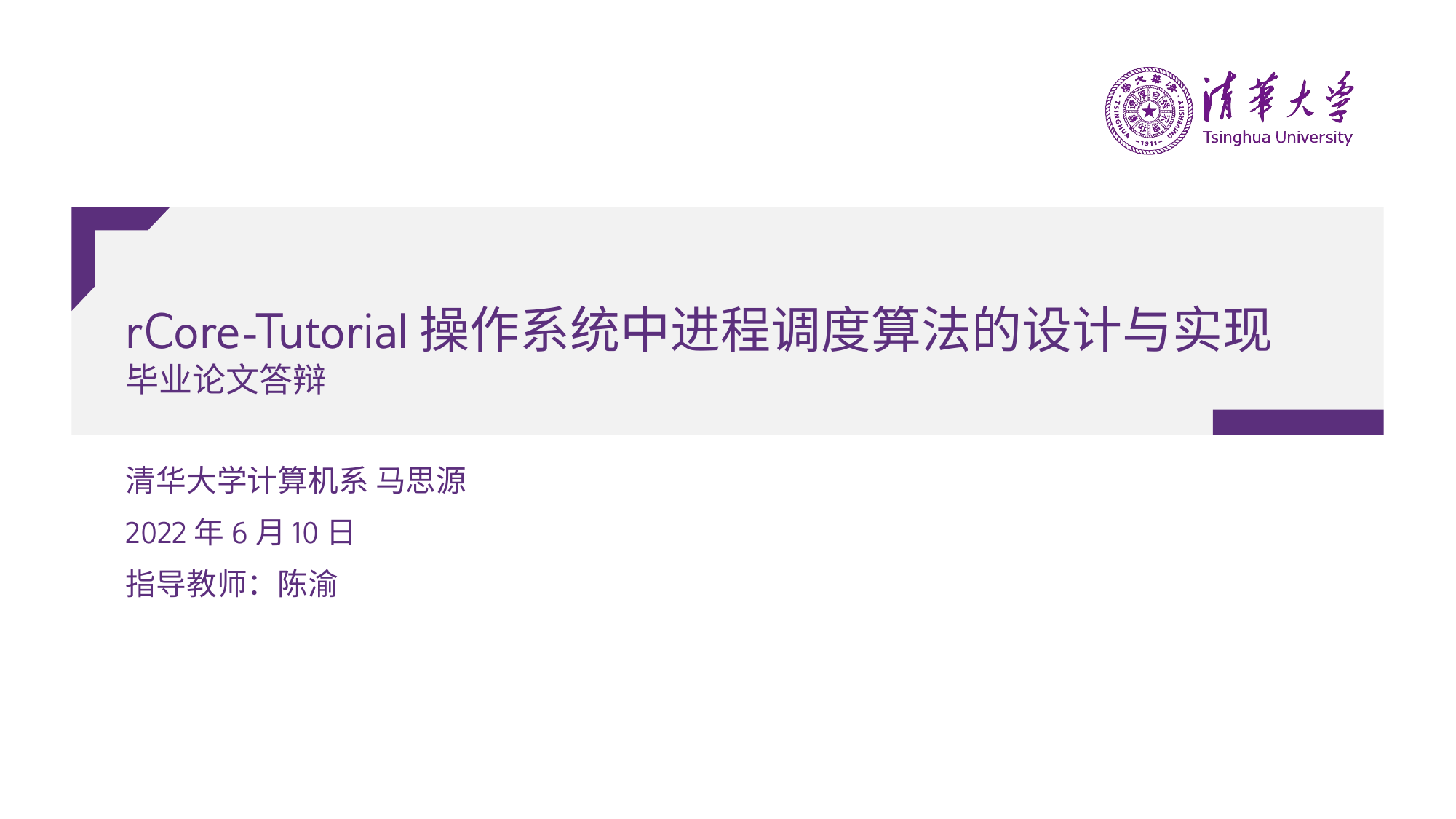

# rCore-Tutorial操作系统中进程调度算法的设计与实现 毕业论文答辩
清华大学计算机系 马思源
2022年6月10日
指导教师：陈渝